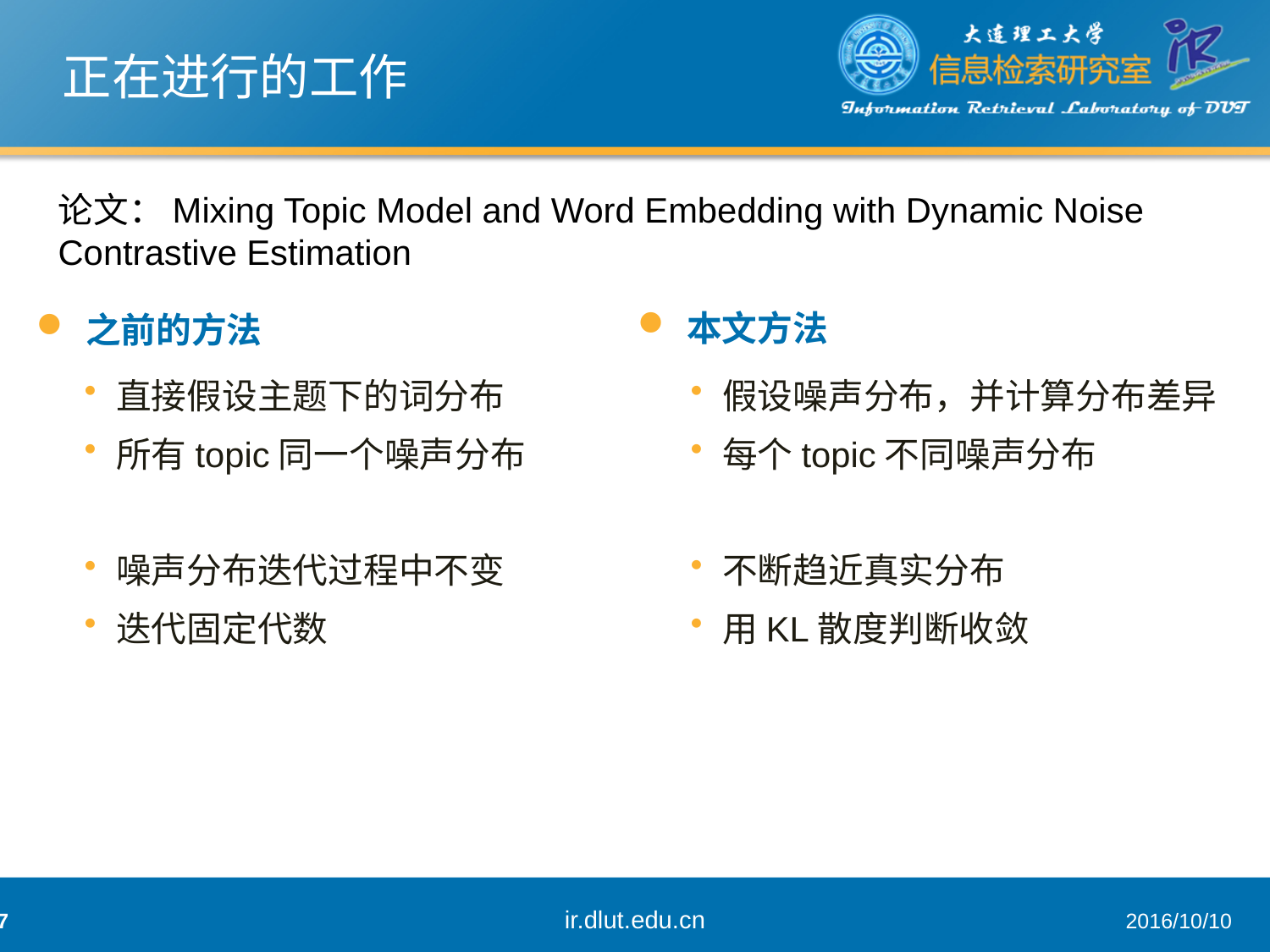

# 正在进行的工作
论文：Mixing Topic Model and Word Embedding with Dynamic Noise Contrastive Estimation
本文方法
之前的方法
直接假设主题下的词分布
所有topic同一个噪声分布

噪声分布迭代过程中不变
迭代固定代数
假设噪声分布，并计算分布差异
每个topic不同噪声分布

不断趋近真实分布
用KL散度判断收敛